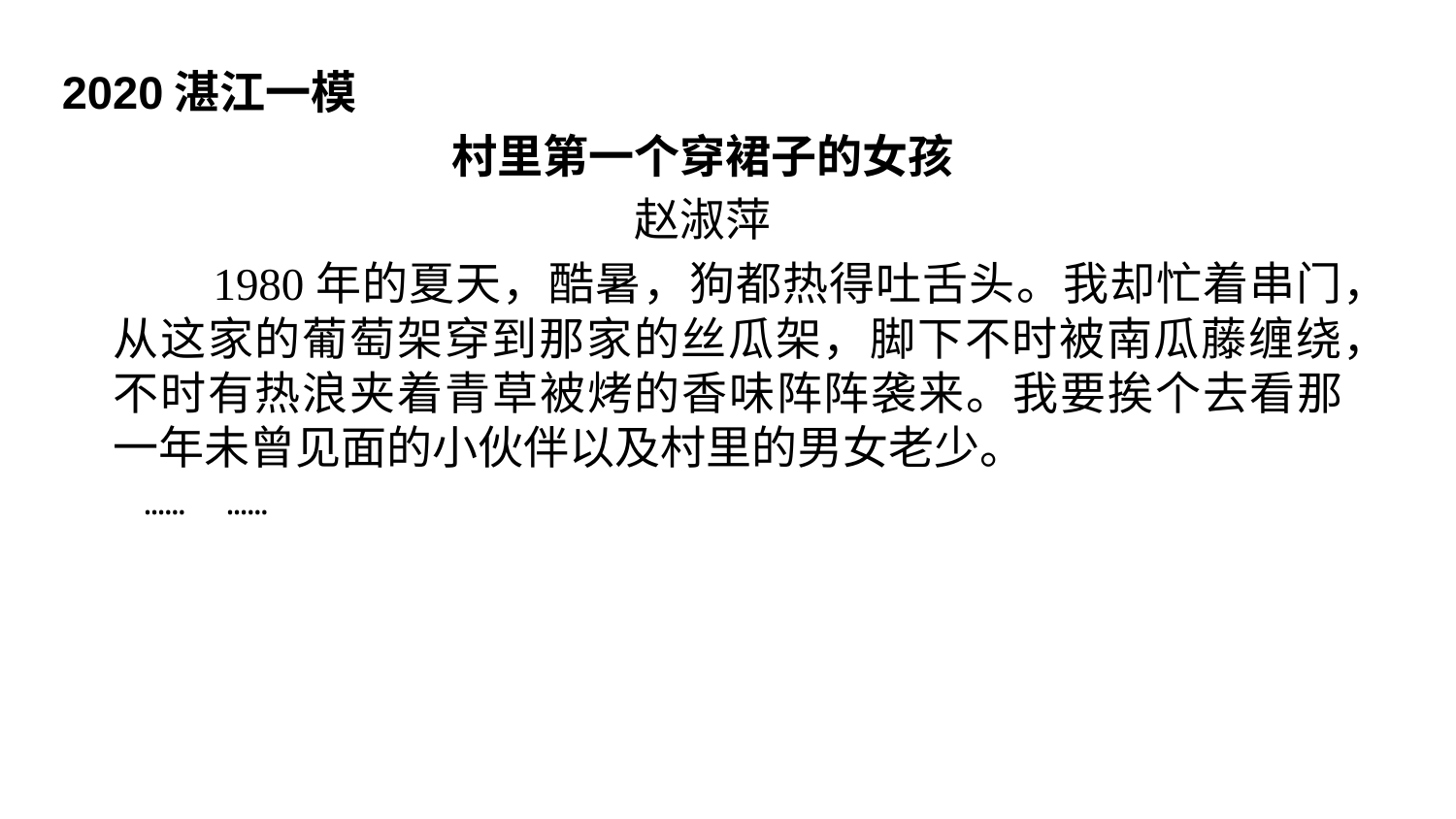

2020湛江一模
村里第一个穿裙子的女孩
赵淑萍
        1980年的夏天，酷暑，狗都热得吐舌头。我却忙着串门，从这家的葡萄架穿到那家的丝瓜架，脚下不时被南瓜藤缠绕，不时有热浪夹着青草被烤的香味阵阵袭来。我要挨个去看那一年未曾见面的小伙伴以及村里的男女老少。
    ……  ……